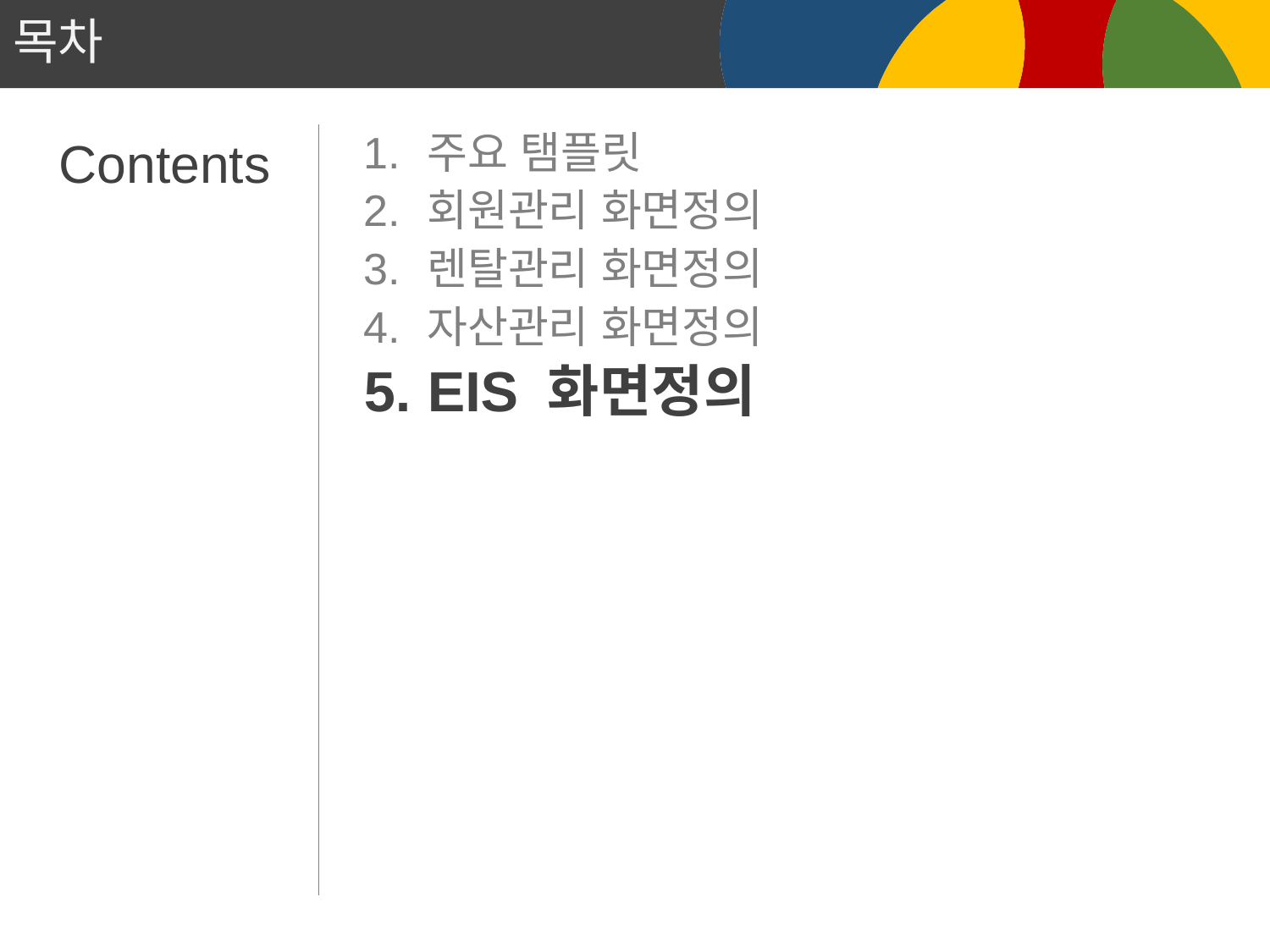

# 목차
주요 탬플릿
회원관리 화면정의
렌탈관리 화면정의
자산관리 화면정의
EIS 화면정의